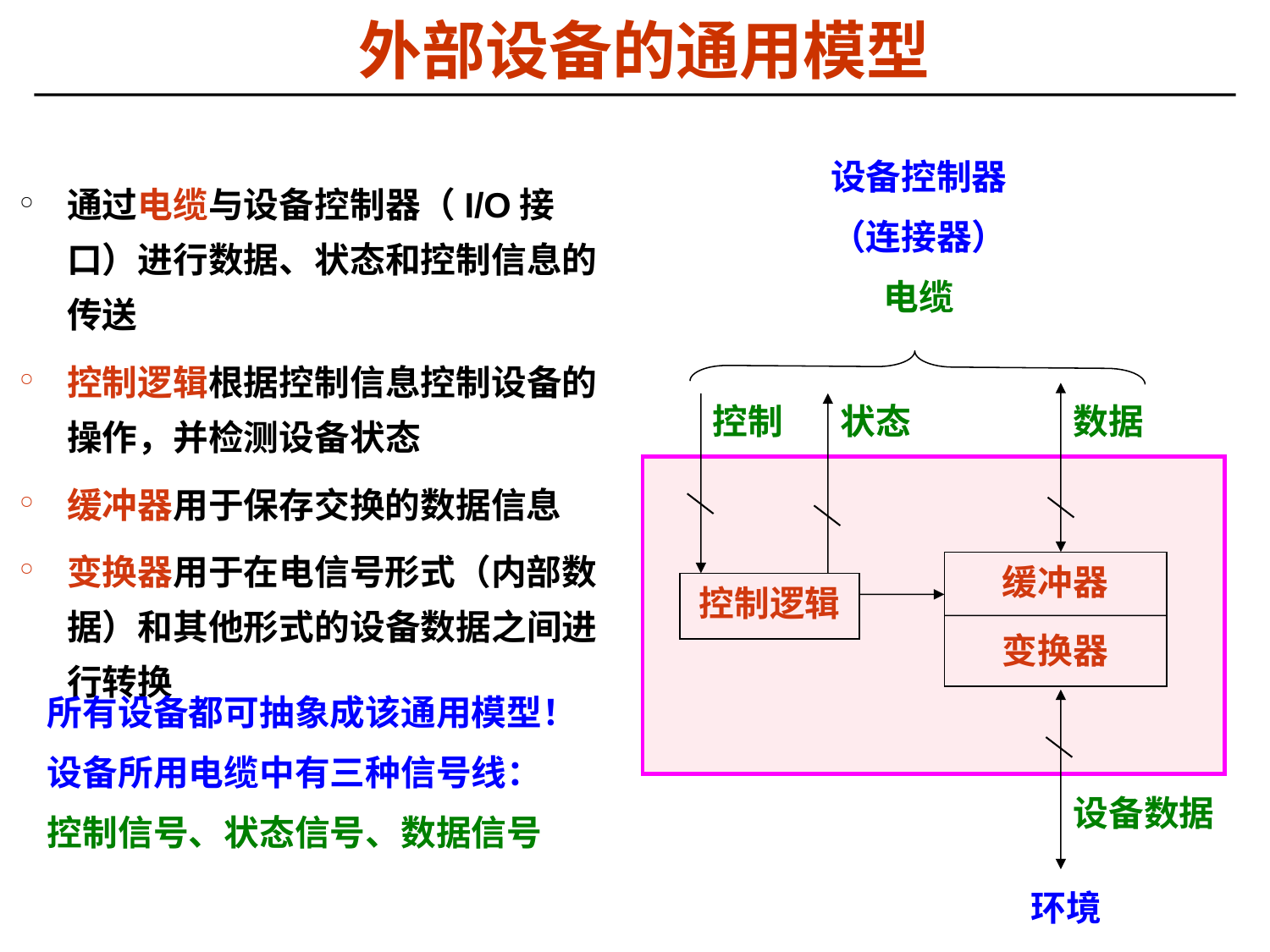

# 外部设备的通用模型

设备控制器
（连接器）
电缆
通过电缆与设备控制器（I/O接口）进行数据、状态和控制信息的传送
控制逻辑根据控制信息控制设备的操作，并检测设备状态
缓冲器用于保存交换的数据信息
变换器用于在电信号形式（内部数据）和其他形式的设备数据之间进行转换

控制

状态
数据

缓冲器
变换器
控制逻辑

所有设备都可抽象成该通用模型！
设备所用电缆中有三种信号线：
控制信号、状态信号、数据信号

设备数据
环境